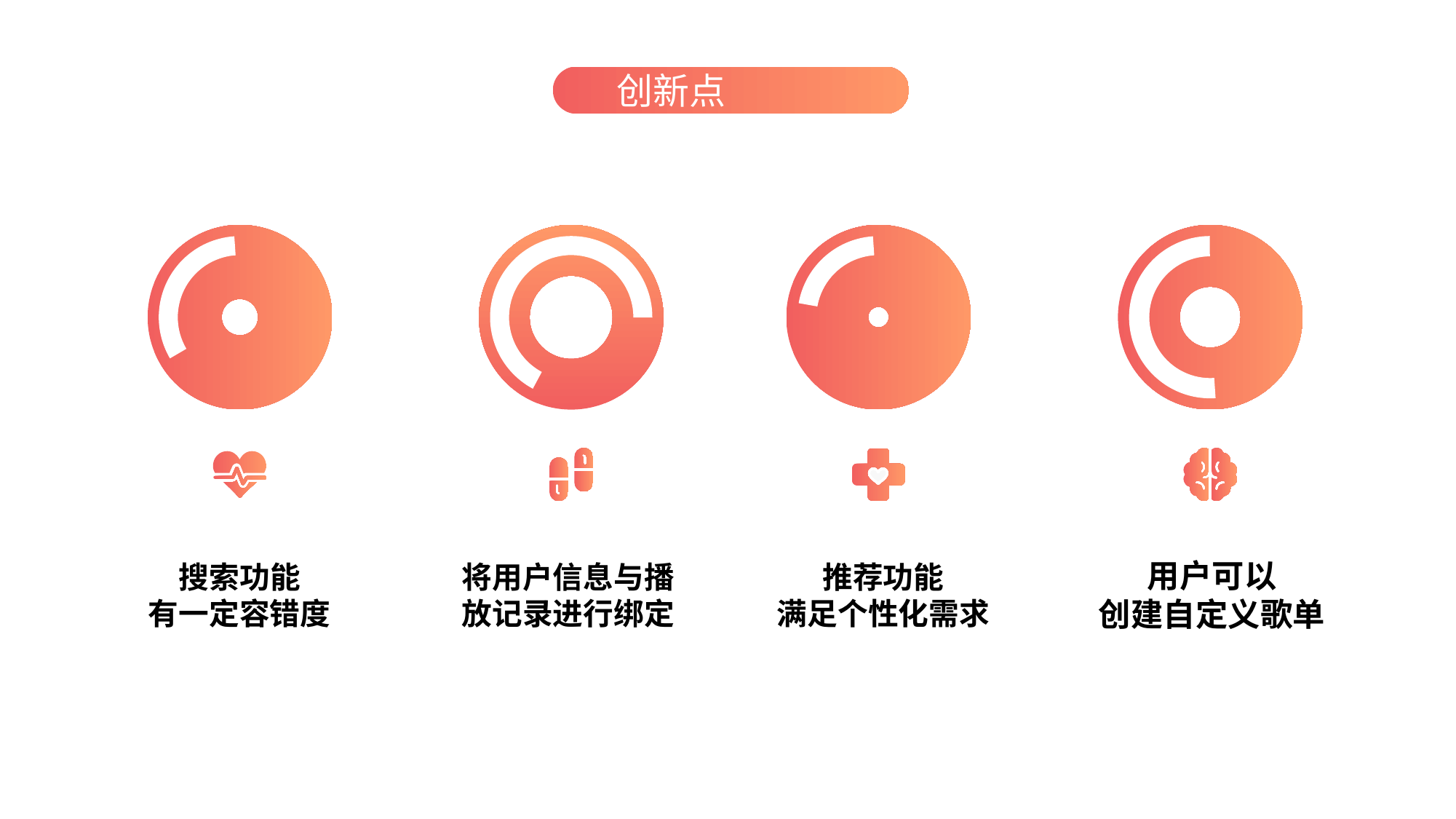

创新点

搜索功能
有一定容错度
将用户信息与播放记录进行绑定
用户可以
创建自定义歌单
推荐功能
满足个性化需求